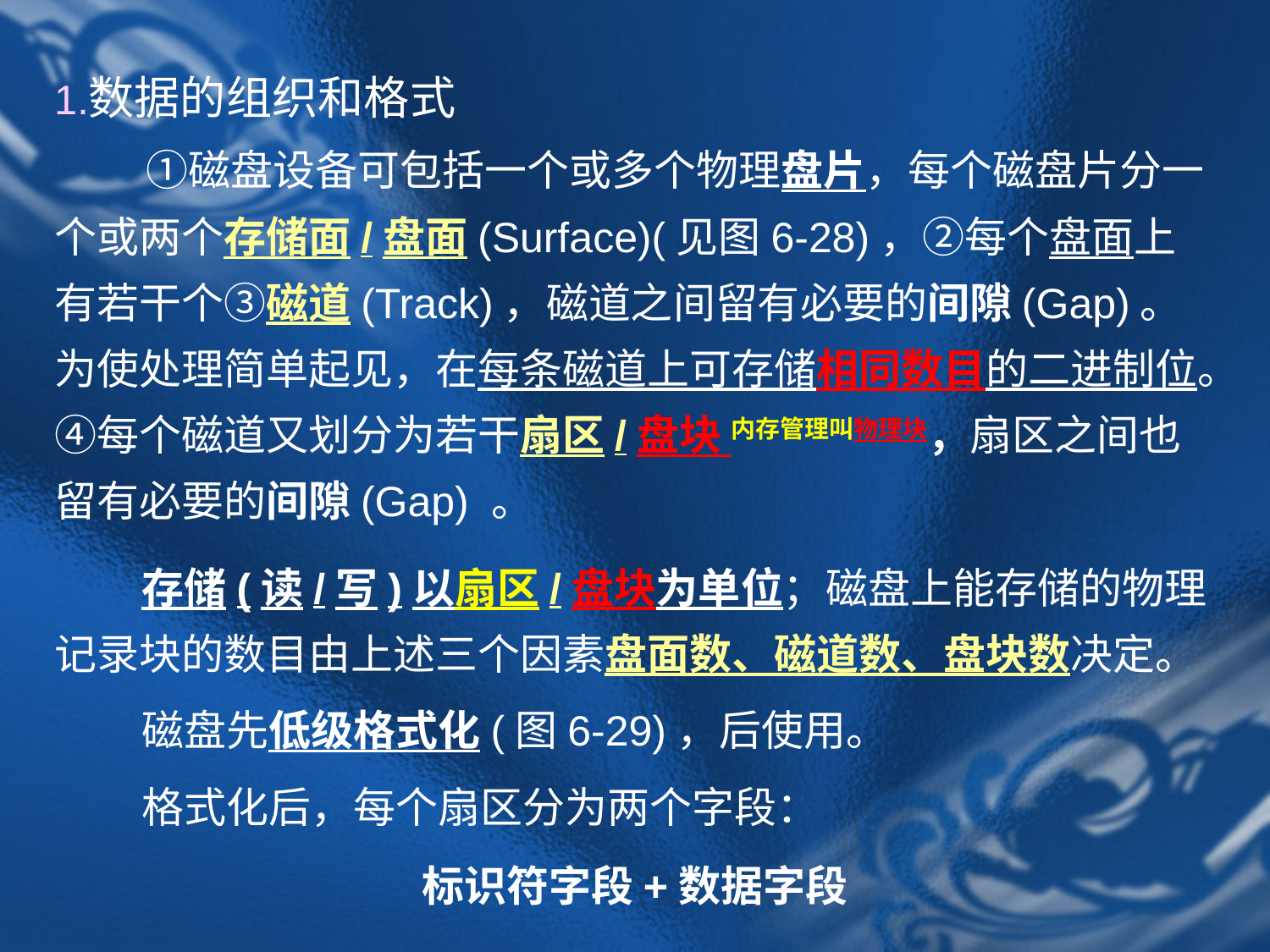

数据的组织和格式
　　①磁盘设备可包括一个或多个物理盘片，每个磁盘片分一个或两个存储面/盘面(Surface)(见图6-28)，②每个盘面上有若干个③磁道(Track)，磁道之间留有必要的间隙(Gap)。为使处理简单起见，在每条磁道上可存储相同数目的二进制位。④每个磁道又划分为若干扇区/盘块 内存管理叫物理块，扇区之间也留有必要的间隙(Gap) 。
存储(读/写)以扇区/盘块为单位；磁盘上能存储的物理记录块的数目由上述三个因素盘面数、磁道数、盘块数决定。
磁盘先低级格式化(图6-29)，后使用。
格式化后，每个扇区分为两个字段：
标识符字段+数据字段